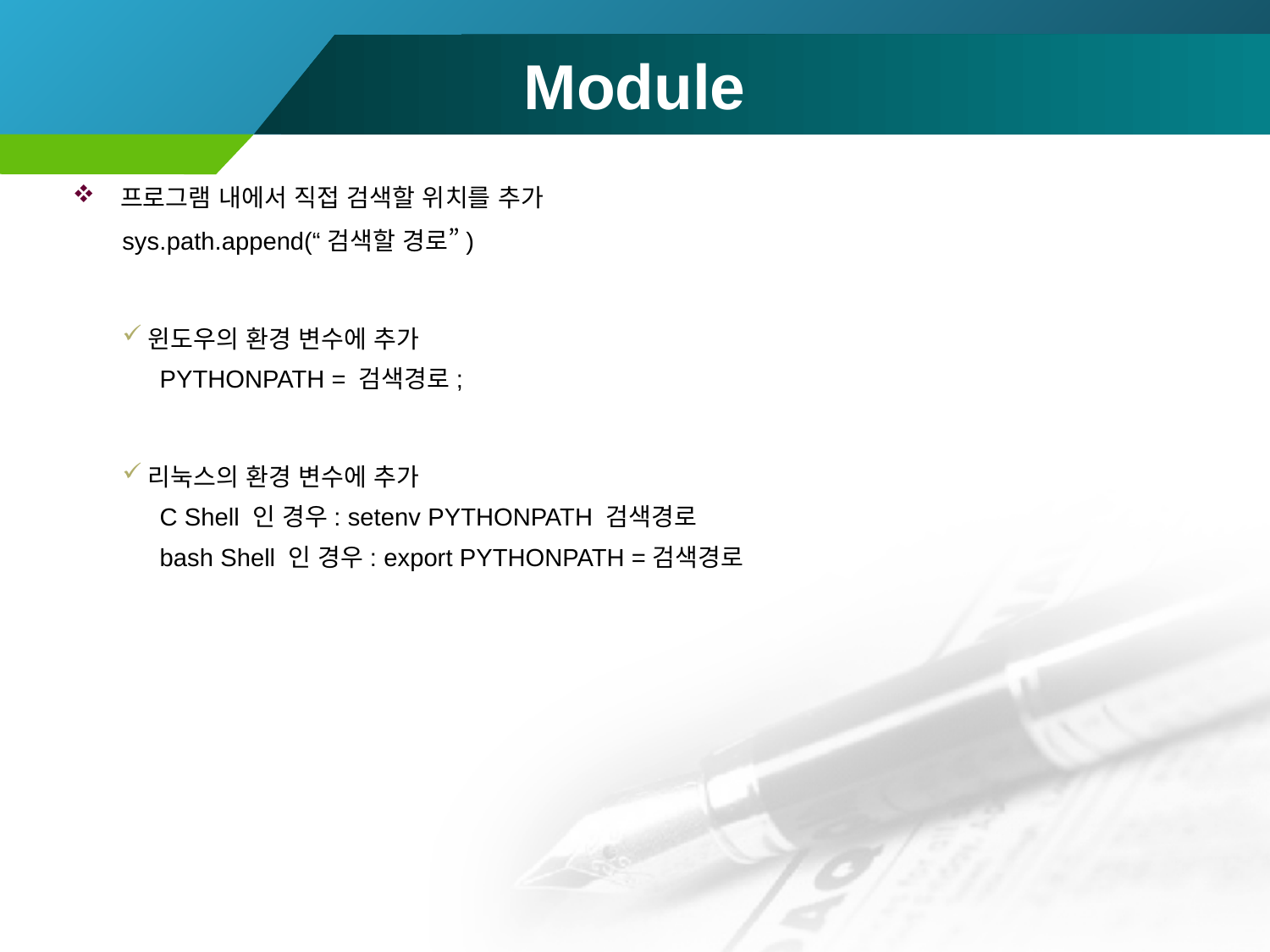

# Module
프로그램 내에서 직접 검색할 위치를 추가
sys.path.append(“검색할 경로”)

윈도우의 환경 변수에 추가
PYTHONPATH = 검색경로;

리눅스의 환경 변수에 추가
C Shell 인 경우: setenv PYTHONPATH 검색경로
bash Shell 인 경우: export PYTHONPATH =검색경로